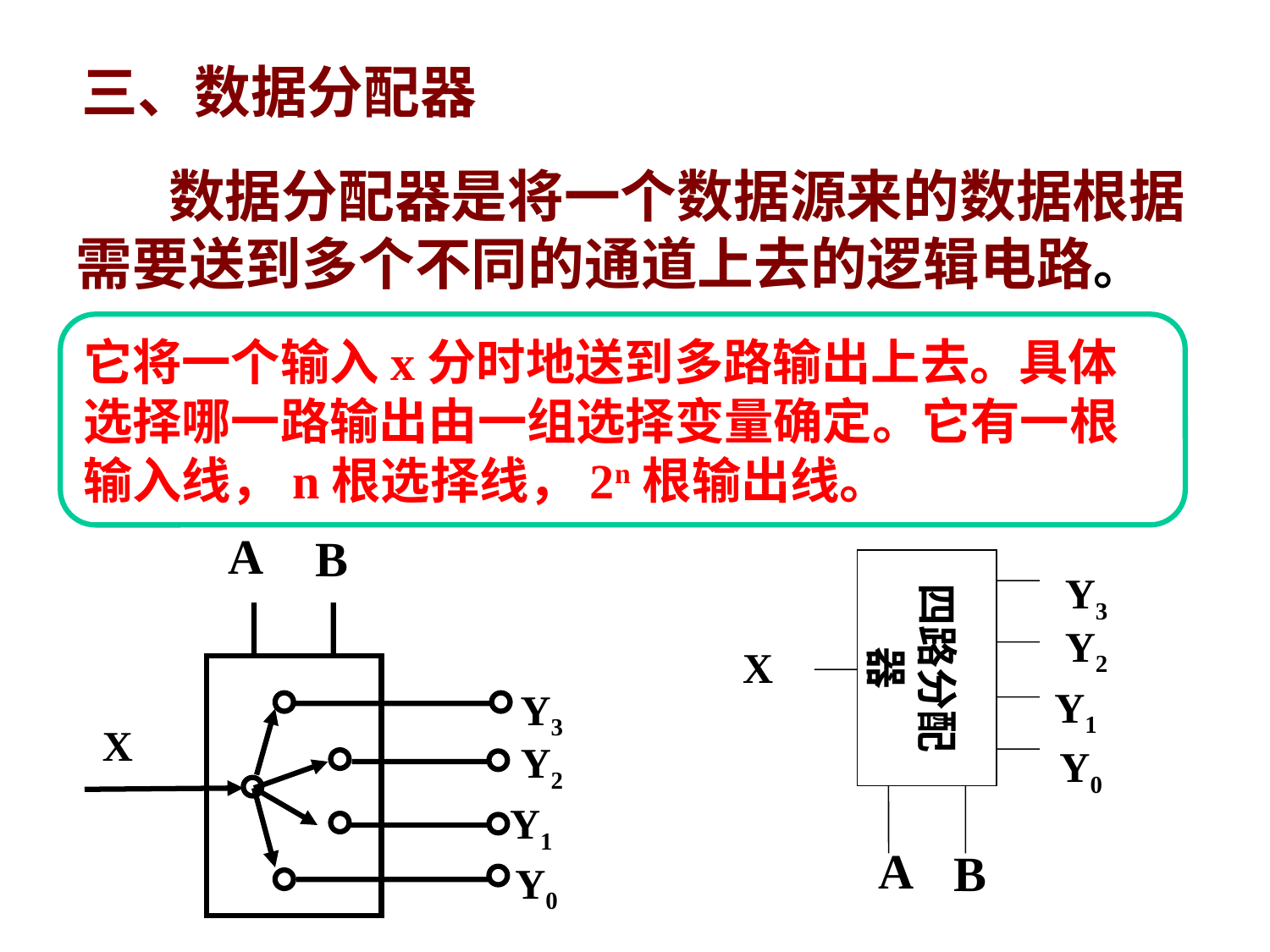

三、数据分配器
数据分配器是将一个数据源来的数据根据需要送到多个不同的通道上去的逻辑电路。
它将一个输入x分时地送到多路输出上去。具体选择哪一路输出由一组选择变量确定。它有一根输入线，n根选择线，2n根输出线。
 A
 B

Y3

X
Y2

Y1

Y0

四路分配器
Y3

Y2
X

Y1

Y0

 A
B